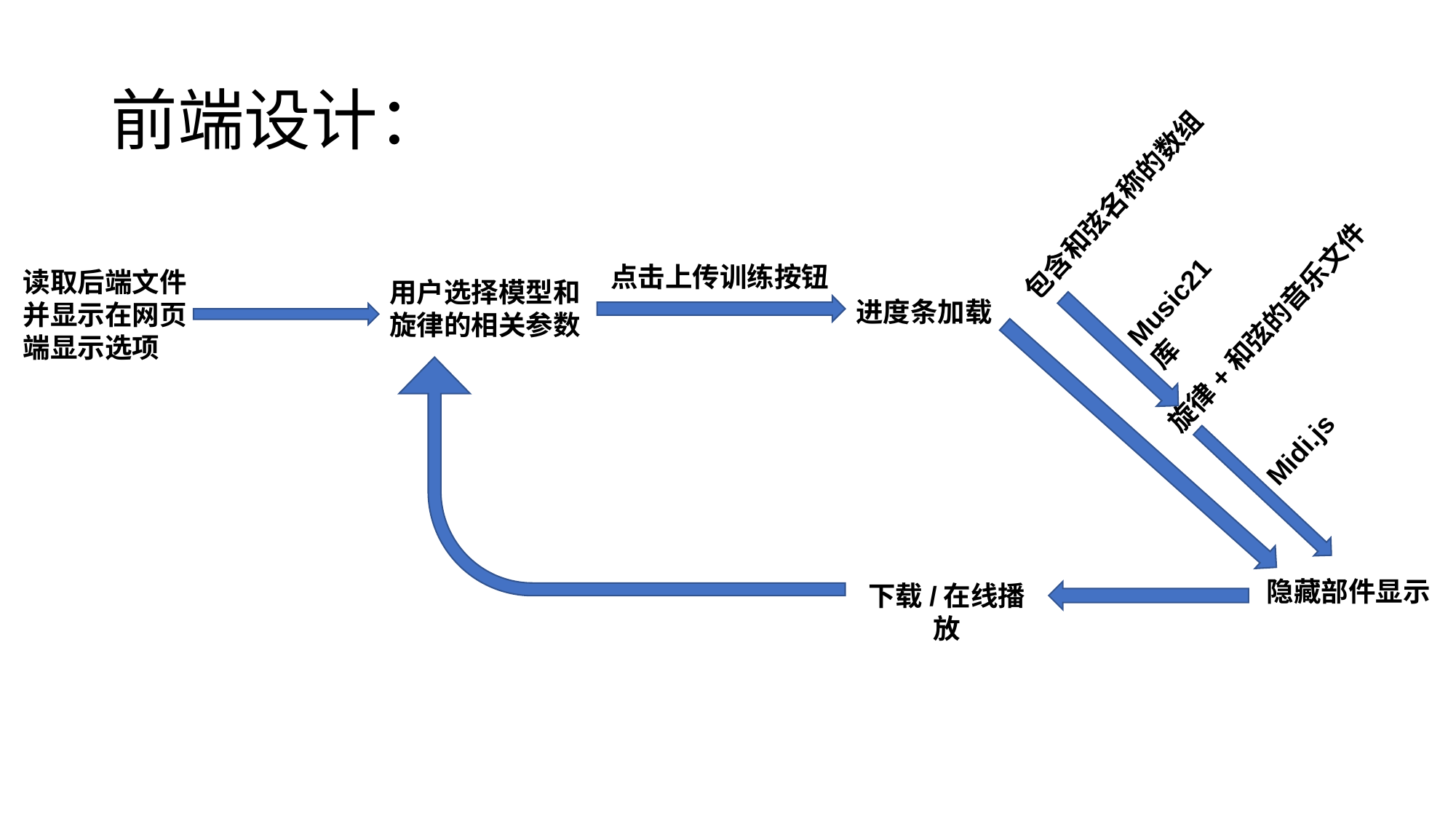

# 前端设计：
包含和弦名称的数组

点击上传训练按钮
读取后端文件并显示在网页端显示选项

Music21库
用户选择模型和旋律的相关参数

进度条加载

旋律+和弦的音乐文件
Midi.js

隐藏部件显示
下载/在线播放